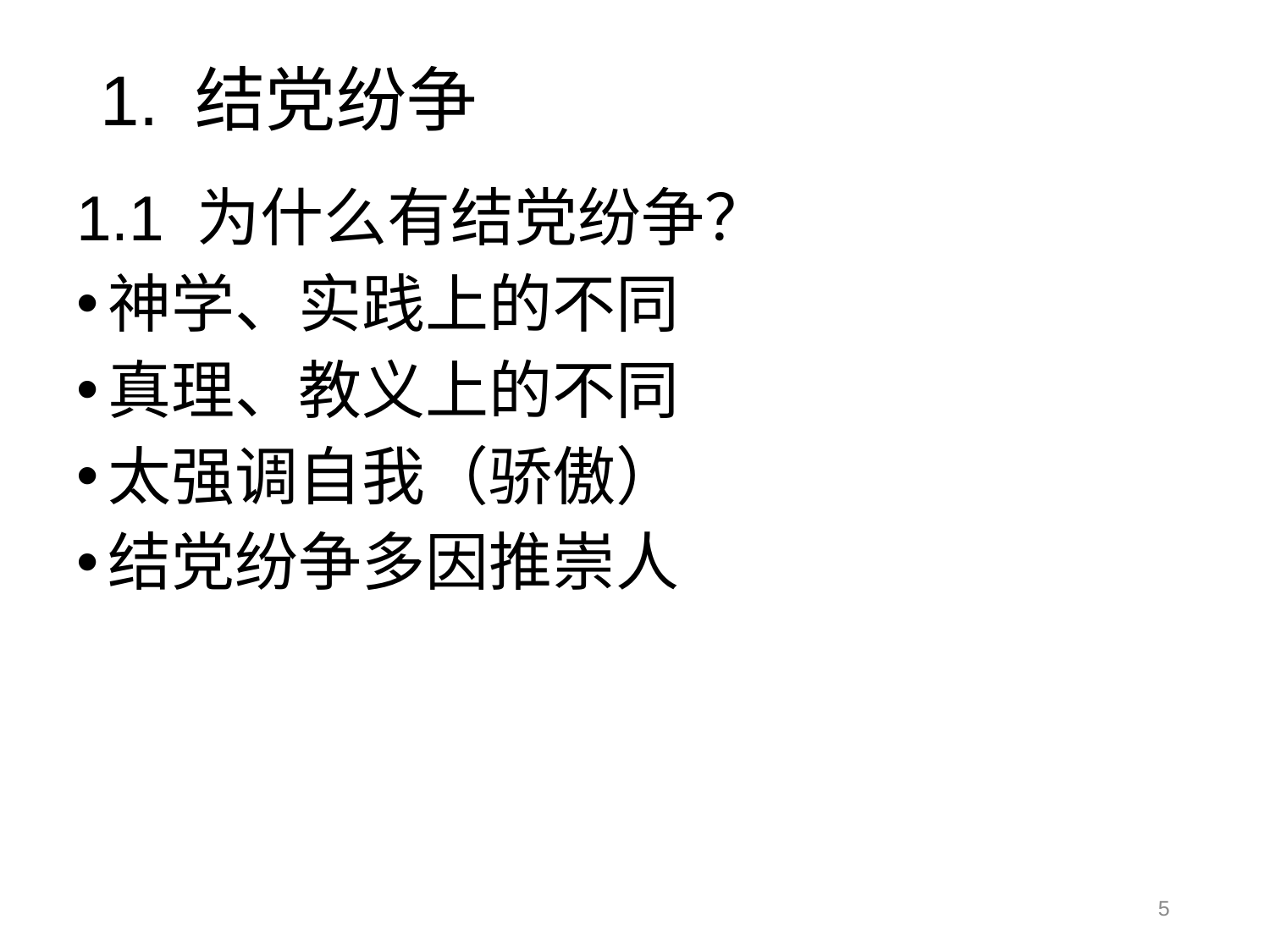

# 1. 结党纷争
1.1 为什么有结党纷争？
神学、实践上的不同
真理、教义上的不同
太强调自我（骄傲）
结党纷争多因推崇人

5